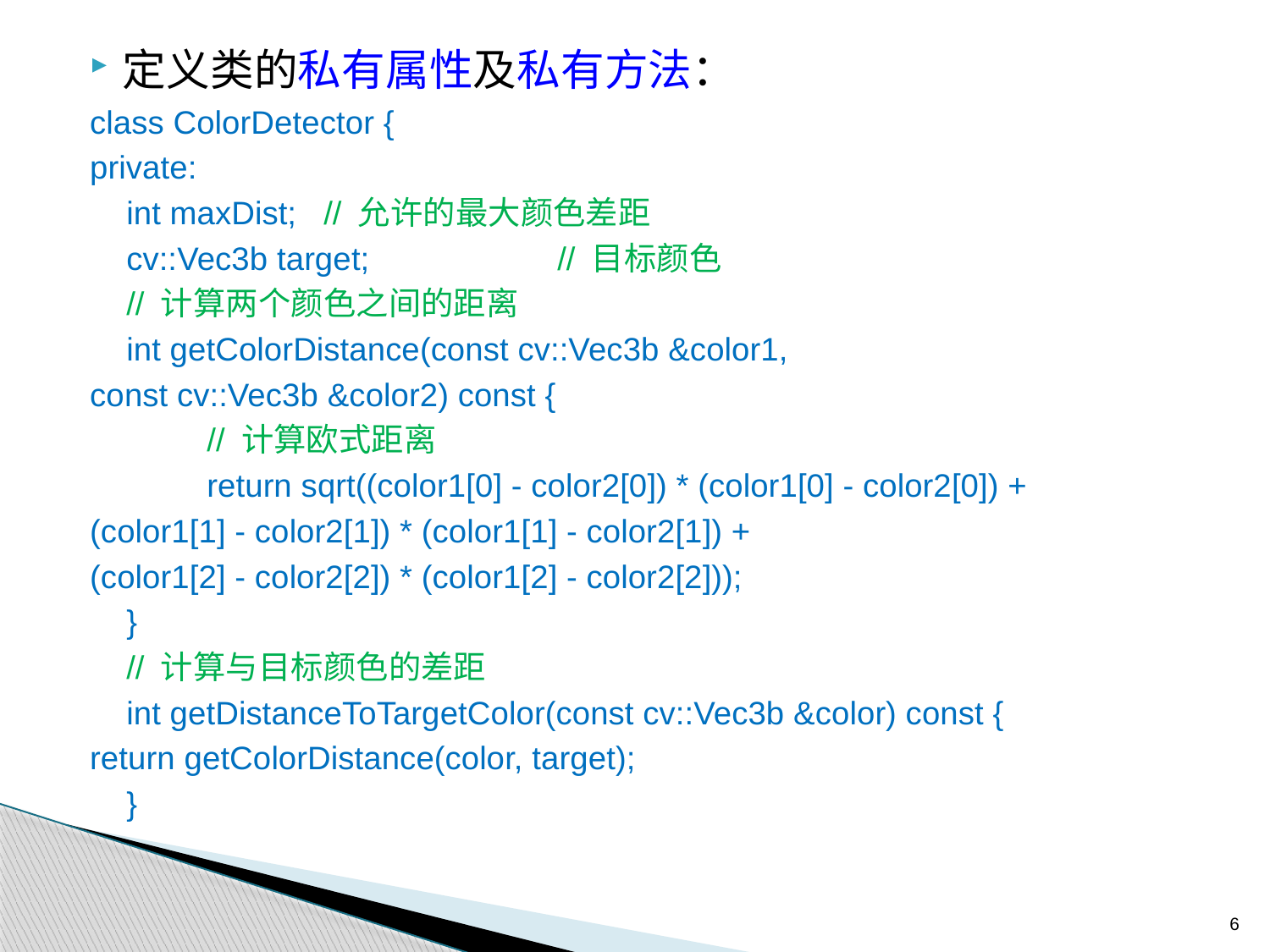

定义类的私有属性及私有方法：
class ColorDetector {
private:
    int maxDist;		// 允许的最大颜色差距
    cv::Vec3b target;		// 目标颜色
    // 计算两个颜色之间的距离
    int getColorDistance(const cv::Vec3b &color1,
	const cv::Vec3b &color2) const {
    	// 计算欧式距离
    	return sqrt((color1[0] - color2[0]) * (color1[0] - color2[0]) +
		(color1[1] - color2[1]) * (color1[1] - color2[1]) +
		(color1[2] - color2[2]) * (color1[2] - color2[2]));
    }
    // 计算与目标颜色的差距
    int getDistanceToTargetColor(const cv::Vec3b &color) const {
		return getColorDistance(color, target);
    }
6